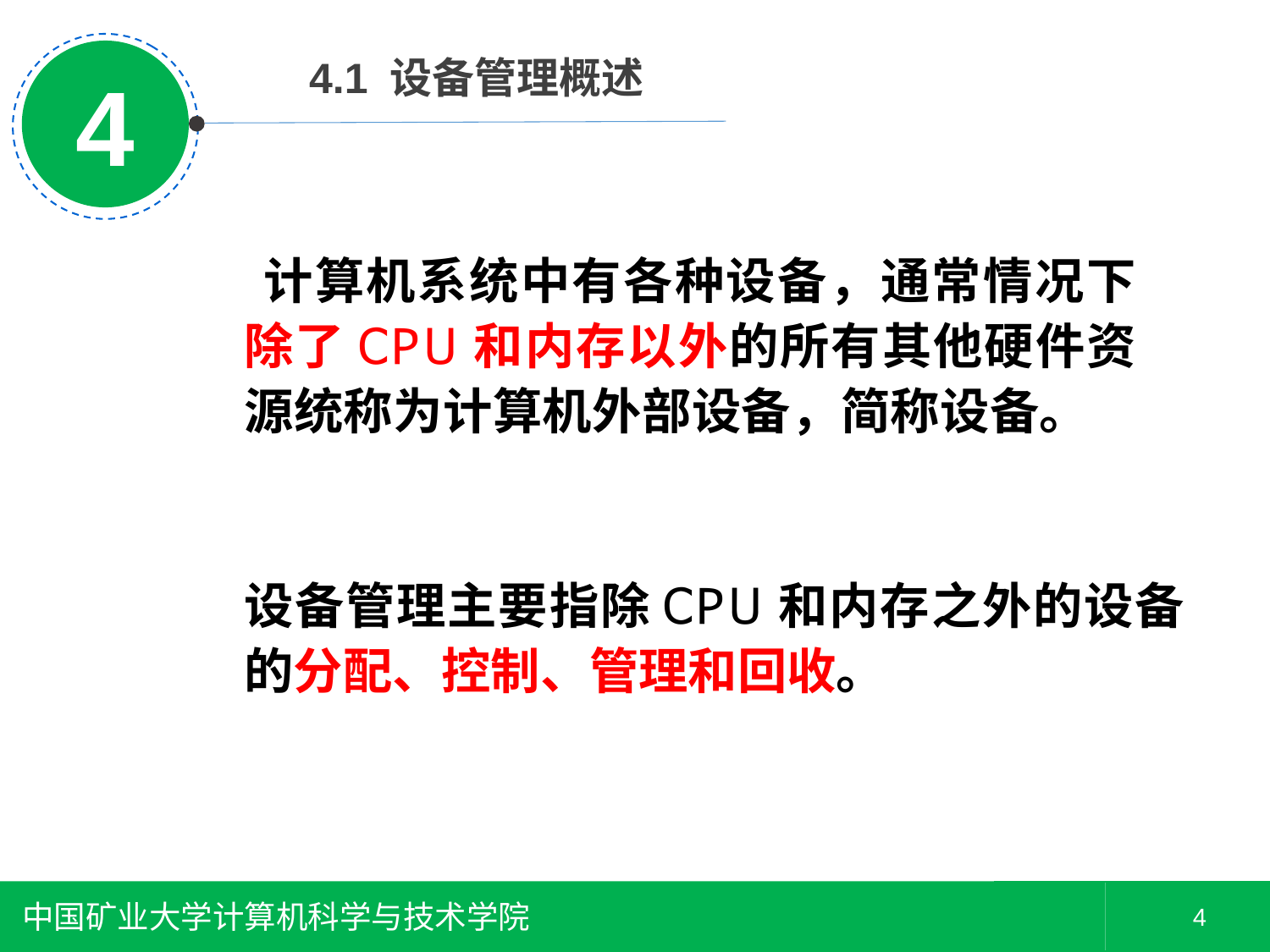

4
  4.1 设备管理概述

 计算机系统中有各种设备，通常情况下除了CPU和内存以外的所有其他硬件资源统称为计算机外部设备，简称设备。
设备管理主要指除CPU和内存之外的设备的分配、控制、管理和回收。